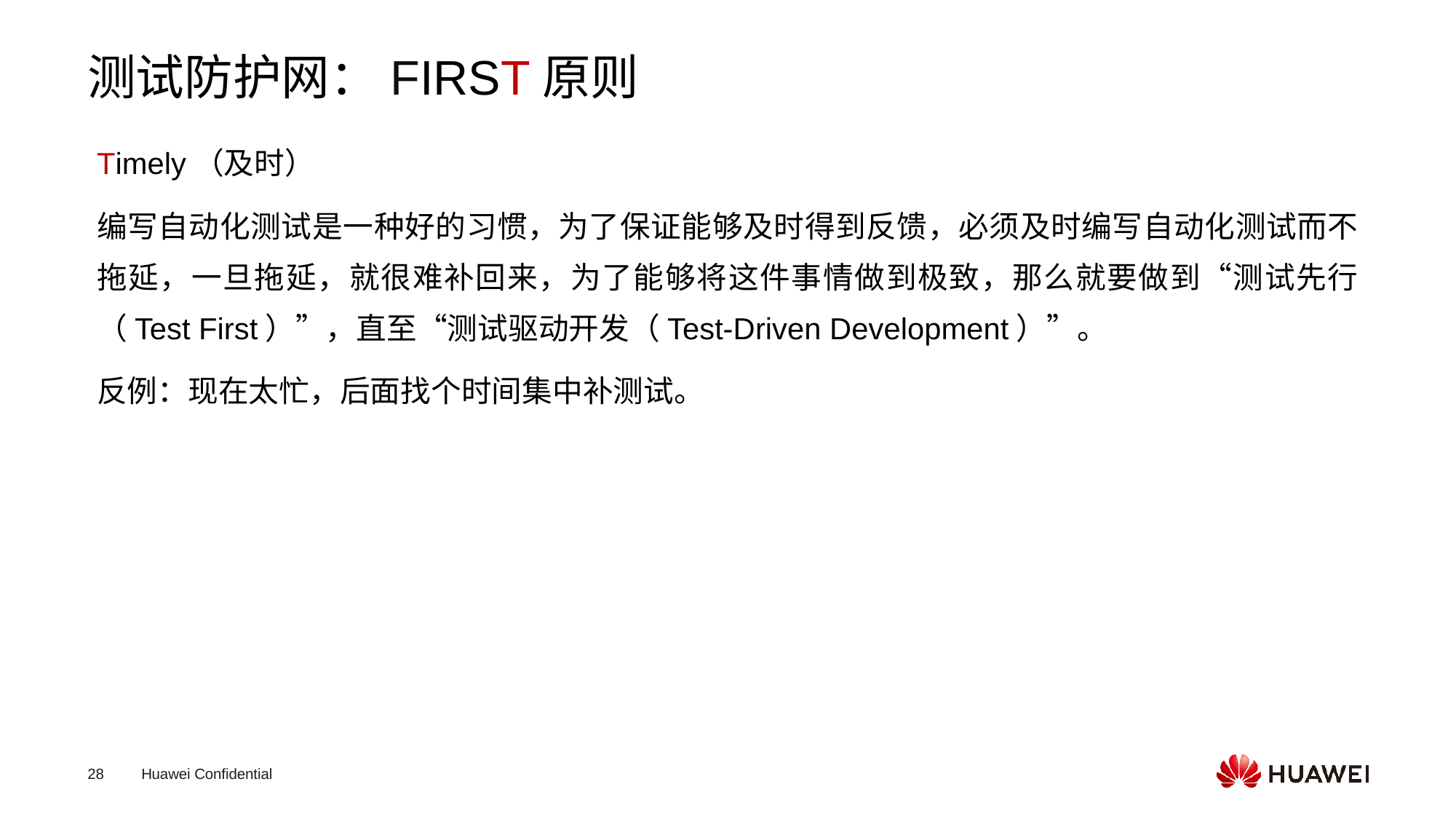

# 测试防护网：FIRST原则
Timely（及时）
编写自动化测试是一种好的习惯，为了保证能够及时得到反馈，必须及时编写自动化测试而不拖延，一旦拖延，就很难补回来，为了能够将这件事情做到极致，那么就要做到“测试先行（Test First）”，直至“测试驱动开发（Test-Driven Development）”。
反例：现在太忙，后面找个时间集中补测试。